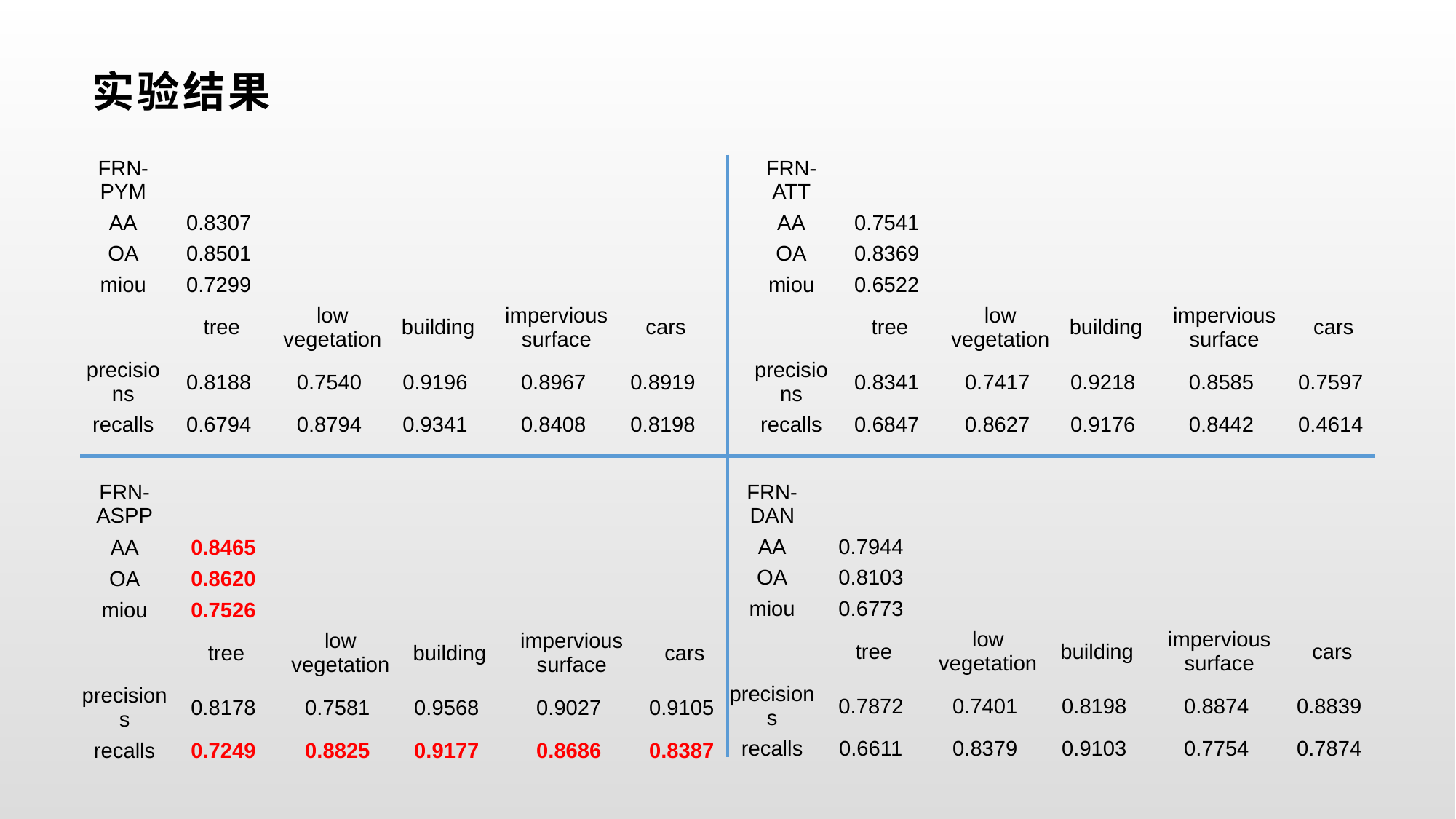

# 实验结果

| FRN-PYM |  |  |  |  |  |
| --- | --- | --- | --- | --- | --- |
| AA | 0.8307 |  |  |  |  |
| OA | 0.8501 |  |  |  |  |
| miou | 0.7299 |  |  |  |  |
|  | tree | low vegetation | building | impervious surface | cars |
| precisions | 0.8188 | 0.7540 | 0.9196 | 0.8967 | 0.8919 |
| recalls | 0.6794 | 0.8794 | 0.9341 | 0.8408 | 0.8198 |
| FRN-ATT |  |  |  |  |  |
| --- | --- | --- | --- | --- | --- |
| AA | 0.7541 |  |  |  |  |
| OA | 0.8369 |  |  |  |  |
| miou | 0.6522 |  |  |  |  |
|  | tree | low vegetation | building | impervious surface | cars |
| precisions | 0.8341 | 0.7417 | 0.9218 | 0.8585 | 0.7597 |
| recalls | 0.6847 | 0.8627 | 0.9176 | 0.8442 | 0.4614 |
| FRN-ASPP |  |  |  |  |  |
| --- | --- | --- | --- | --- | --- |
| AA | 0.8465 |  |  |  |  |
| OA | 0.8620 |  |  |  |  |
| miou | 0.7526 |  |  |  |  |
|  | tree | low vegetation | building | impervious surface | cars |
| precisions | 0.8178 | 0.7581 | 0.9568 | 0.9027 | 0.9105 |
| recalls | 0.7249 | 0.8825 | 0.9177 | 0.8686 | 0.8387 |
| FRN-DAN |  |  |  |  |  |
| --- | --- | --- | --- | --- | --- |
| AA | 0.7944 |  |  |  |  |
| OA | 0.8103 |  |  |  |  |
| miou | 0.6773 |  |  |  |  |
|  | tree | low vegetation | building | impervious surface | cars |
| precisions | 0.7872 | 0.7401 | 0.8198 | 0.8874 | 0.8839 |
| recalls | 0.6611 | 0.8379 | 0.9103 | 0.7754 | 0.7874 |